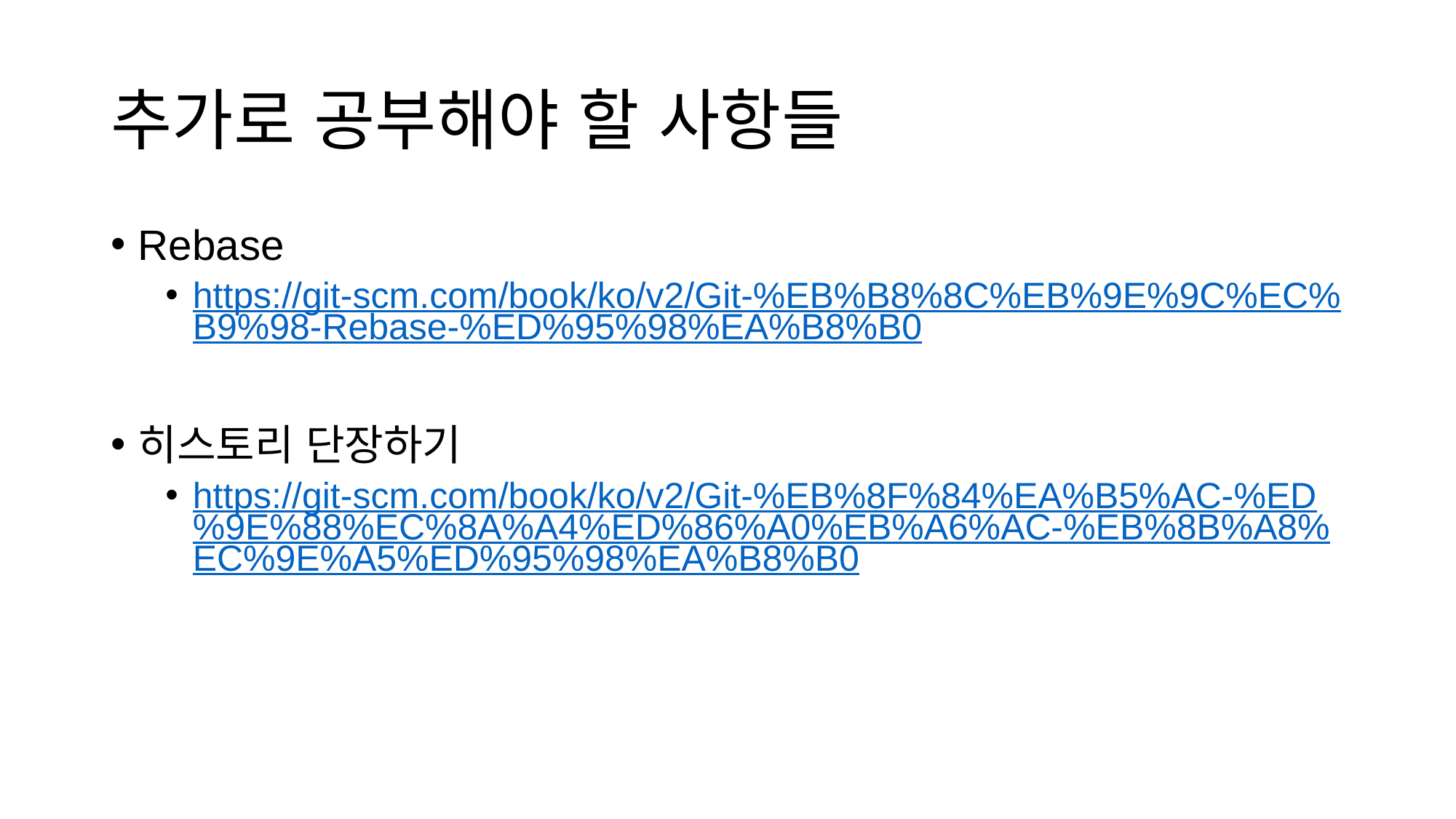

# 추가로 공부해야 할 사항들
Rebase
https://git-scm.com/book/ko/v2/Git-%EB%B8%8C%EB%9E%9C%EC%B9%98-Rebase-%ED%95%98%EA%B8%B0

히스토리 단장하기
https://git-scm.com/book/ko/v2/Git-%EB%8F%84%EA%B5%AC-%ED%9E%88%EC%8A%A4%ED%86%A0%EB%A6%AC-%EB%8B%A8%EC%9E%A5%ED%95%98%EA%B8%B0